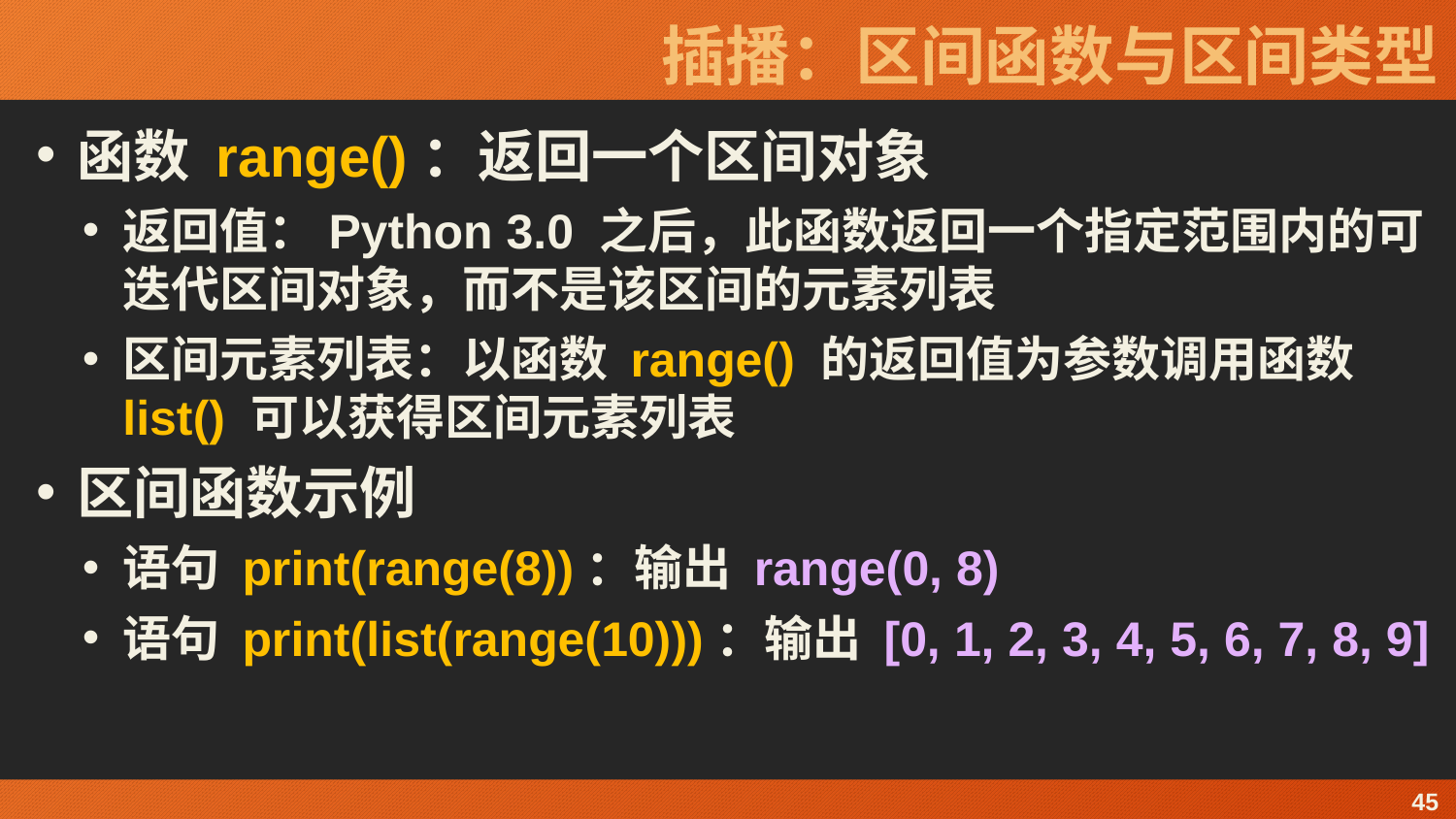

# 插播：区间函数与区间类型
函数 range()：返回一个区间对象
返回值：Python 3.0 之后，此函数返回一个指定范围内的可迭代区间对象，而不是该区间的元素列表
区间元素列表：以函数 range() 的返回值为参数调用函数 list() 可以获得区间元素列表
区间函数示例
语句 print(range(8))：输出 range(0, 8)
语句 print(list(range(10)))：输出 [0, 1, 2, 3, 4, 5, 6, 7, 8, 9]
45